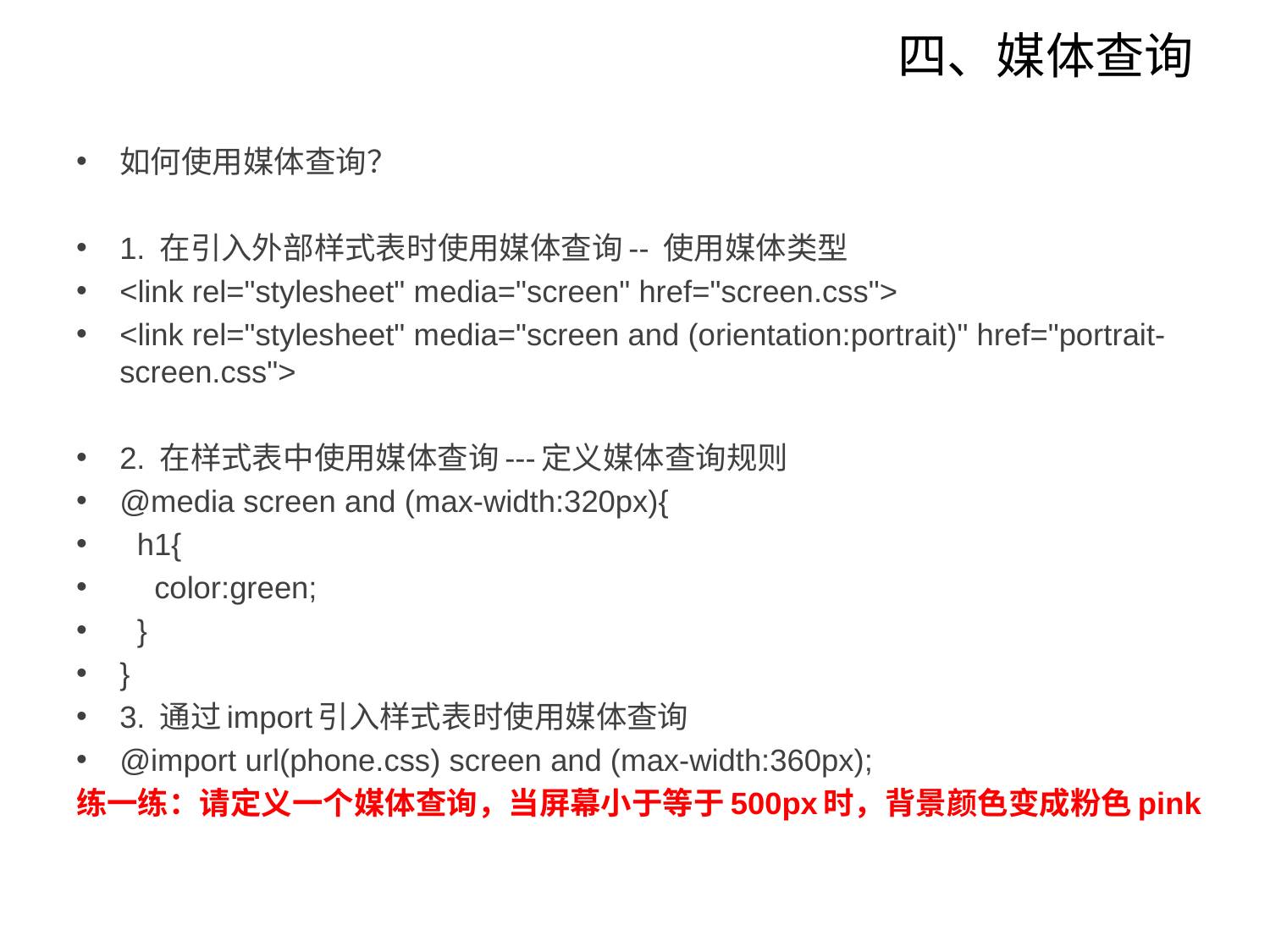

# 四、媒体查询
如何使用媒体查询？

1. 在引入外部样式表时使用媒体查询-- 使用媒体类型
<link rel="stylesheet" media="screen" href="screen.css">
<link rel="stylesheet" media="screen and (orientation:portrait)" href="portrait-screen.css">

2. 在样式表中使用媒体查询---定义媒体查询规则
@media screen and (max-width:320px){
  h1{
    color:green;
  }
}
3. 通过import引入样式表时使用媒体查询
@import url(phone.css) screen and (max-width:360px);
练一练：请定义一个媒体查询，当屏幕小于等于500px时，背景颜色变成粉色pink